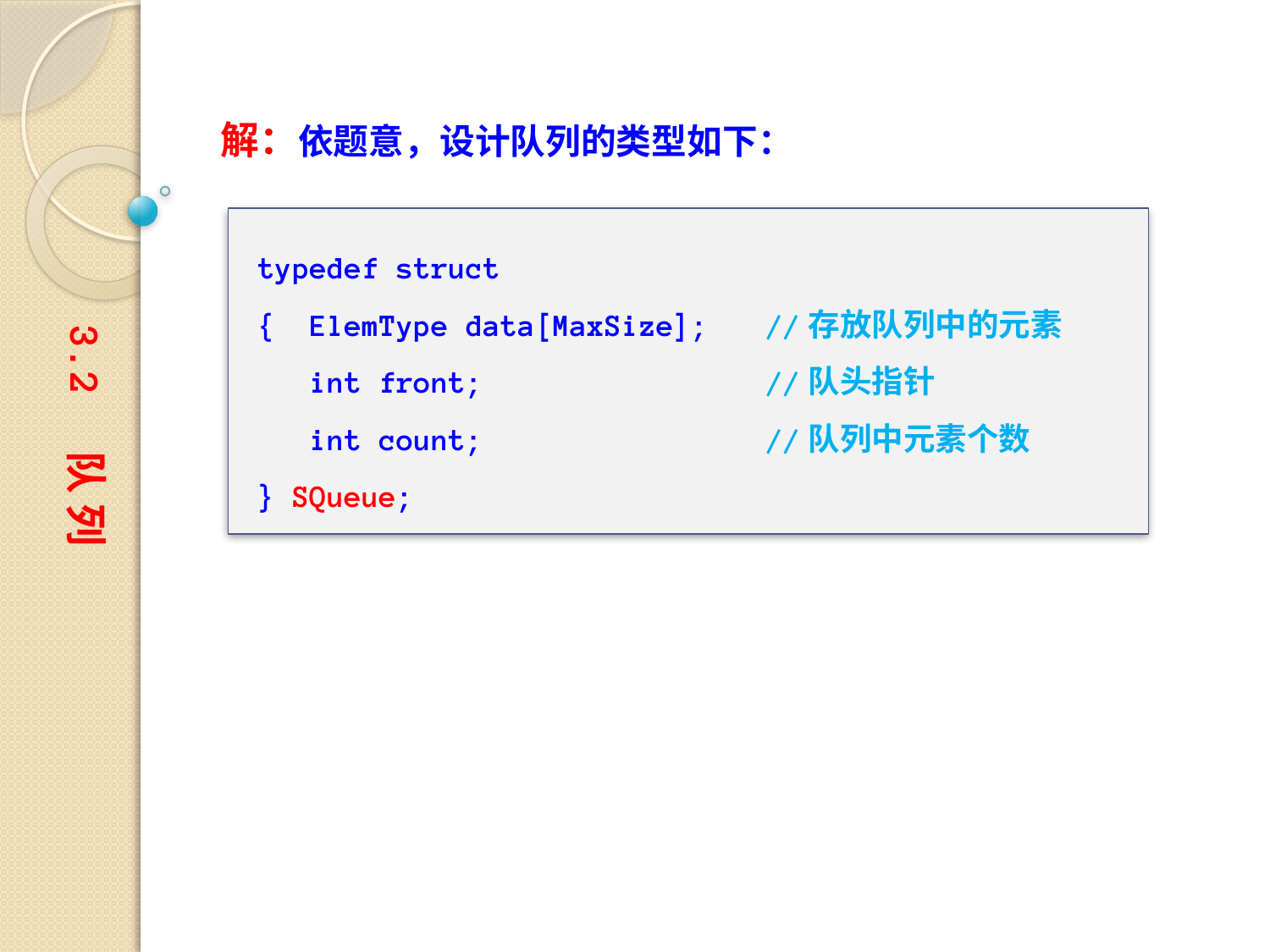

解：依题意，设计队列的类型如下：
typedef struct
{  ElemType data[MaxSize];	//存放队列中的元素
   int front;			//队头指针
   int count;			//队列中元素个数
} SQueue;
3.2  队 列